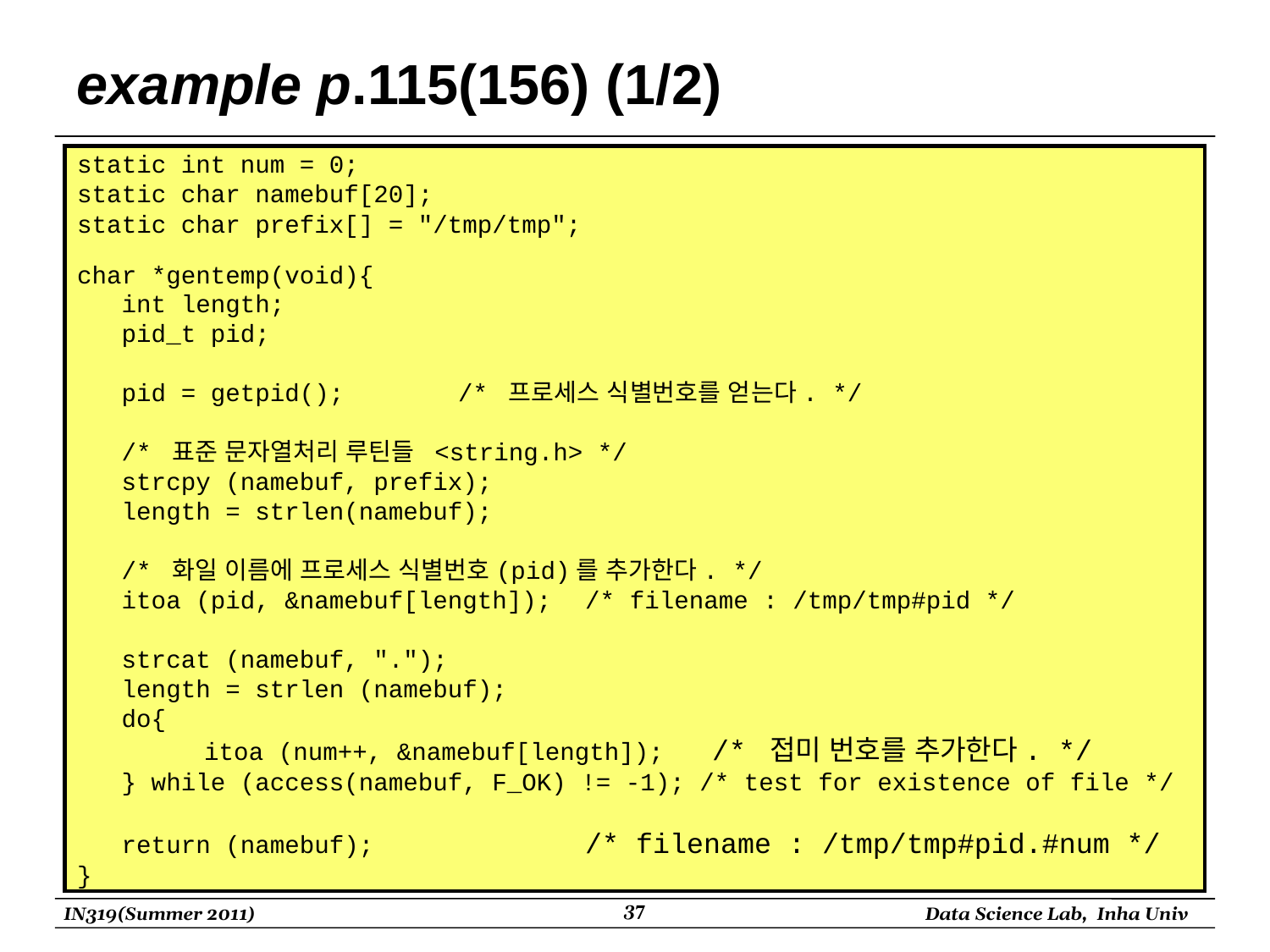

# example p.115(156) (1/2)

static int num = 0;
static char namebuf[20];
static char prefix[] = "/tmp/tmp";

char *gentemp(void){
   int length;
   pid_t pid;

   pid = getpid();	/* 프로세스 식별번호를 얻는다. */

   /* 표준 문자열처리 루틴들  <string.h> */
   strcpy (namebuf, prefix);
   length = strlen(namebuf);

   /* 화일 이름에 프로세스 식별번호(pid)를 추가한다. */
   itoa (pid, &namebuf[length]);	/* filename : /tmp/tmp#pid */

   strcat (namebuf, ".");
   length = strlen (namebuf);
   do{
   	itoa (num++, &namebuf[length]); 	/* 접미 번호를 추가한다. */
   } while (access(namebuf, F_OK) != -1); /* test for existence of file */

   return (namebuf); 		/* filename : /tmp/tmp#pid.#num */
}
37